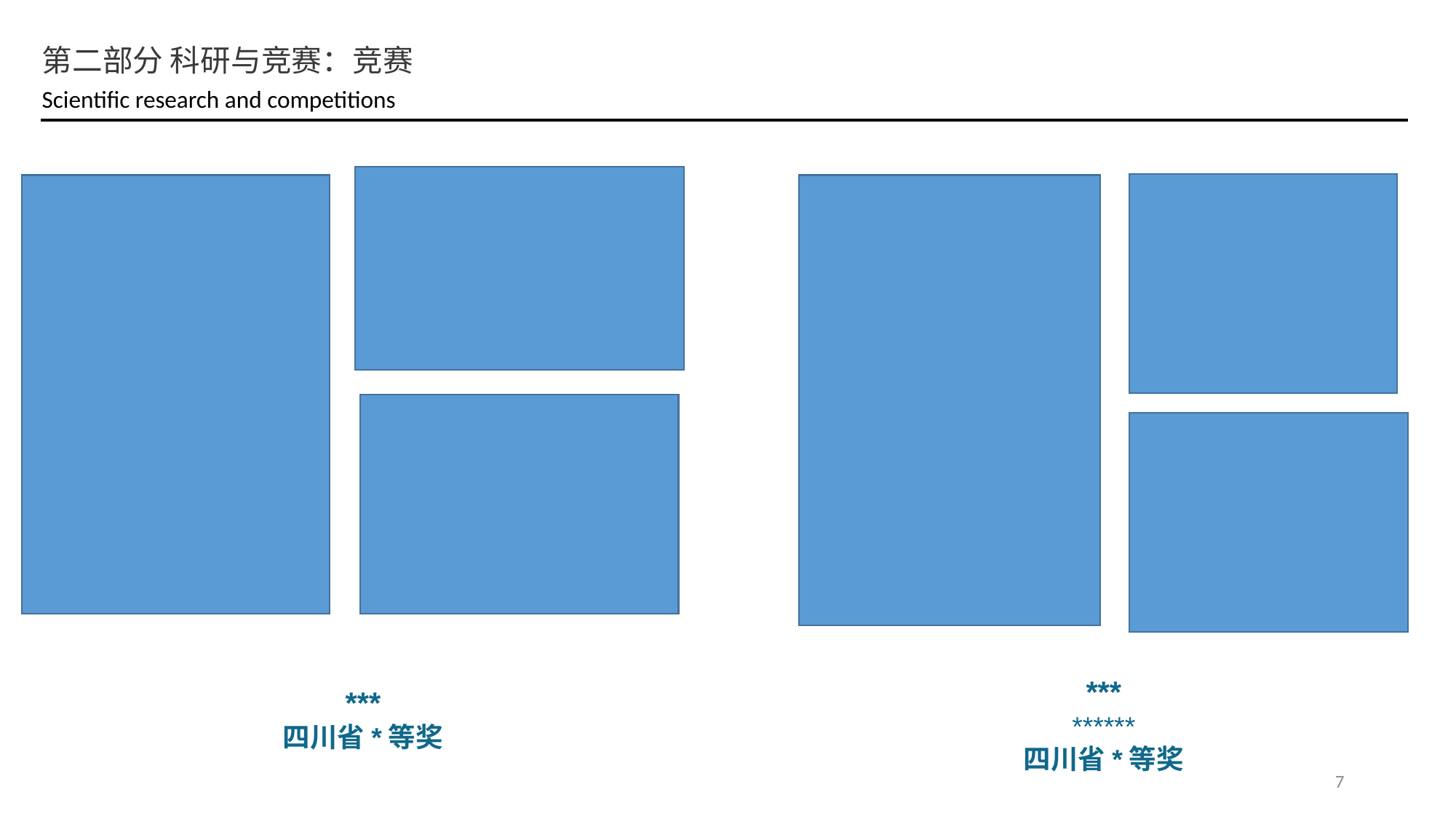

第二部分 科研与竞赛：竞赛
Scientific research and competitions

***
******
四川省*等奖
***
四川省*等奖
7